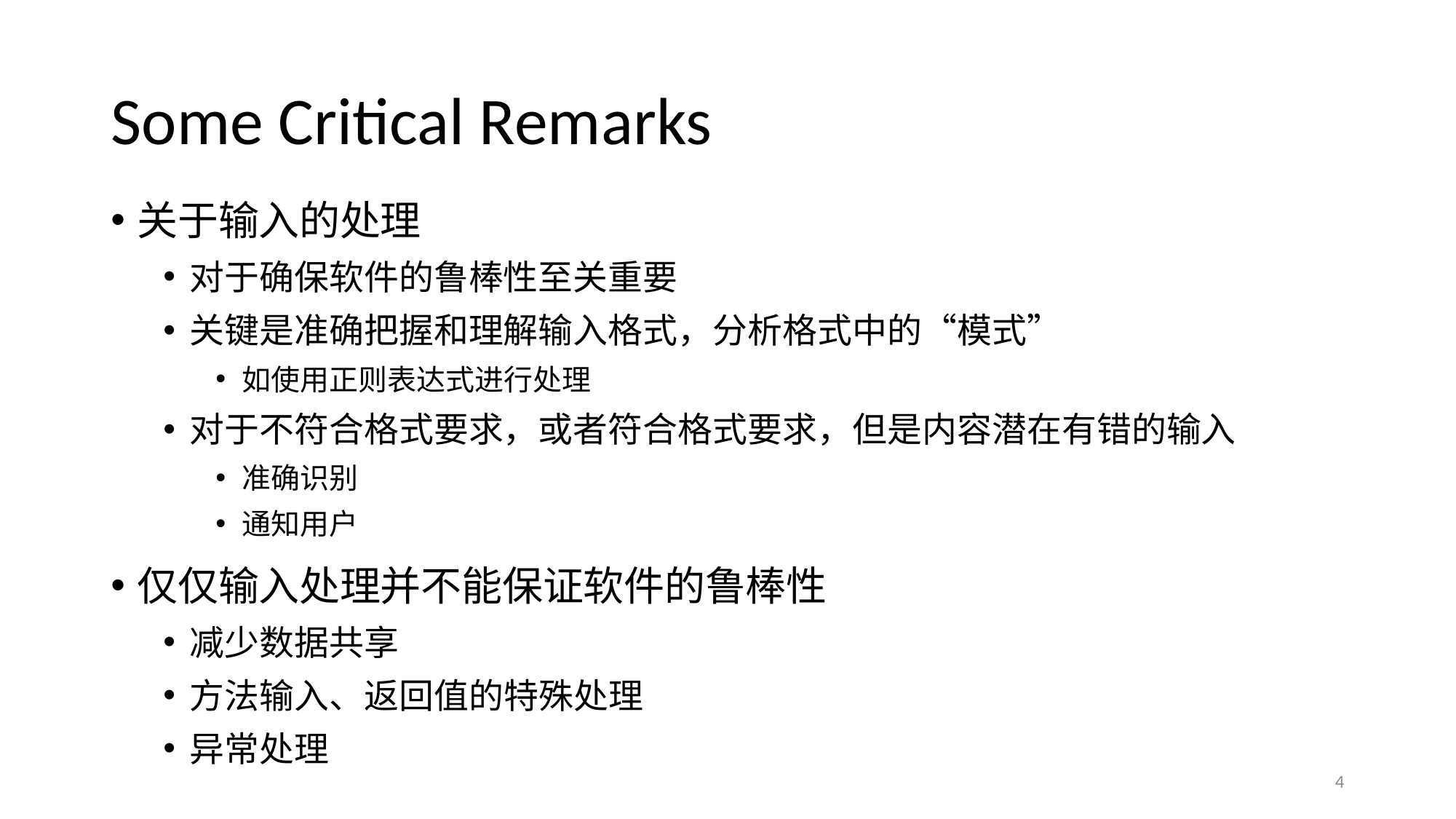

# Some Critical Remarks
关于输入的处理
对于确保软件的鲁棒性至关重要
关键是准确把握和理解输入格式，分析格式中的“模式”
如使用正则表达式进行处理
对于不符合格式要求，或者符合格式要求，但是内容潜在有错的输入
准确识别
通知用户
仅仅输入处理并不能保证软件的鲁棒性
减少数据共享
方法输入、返回值的特殊处理
异常处理
4